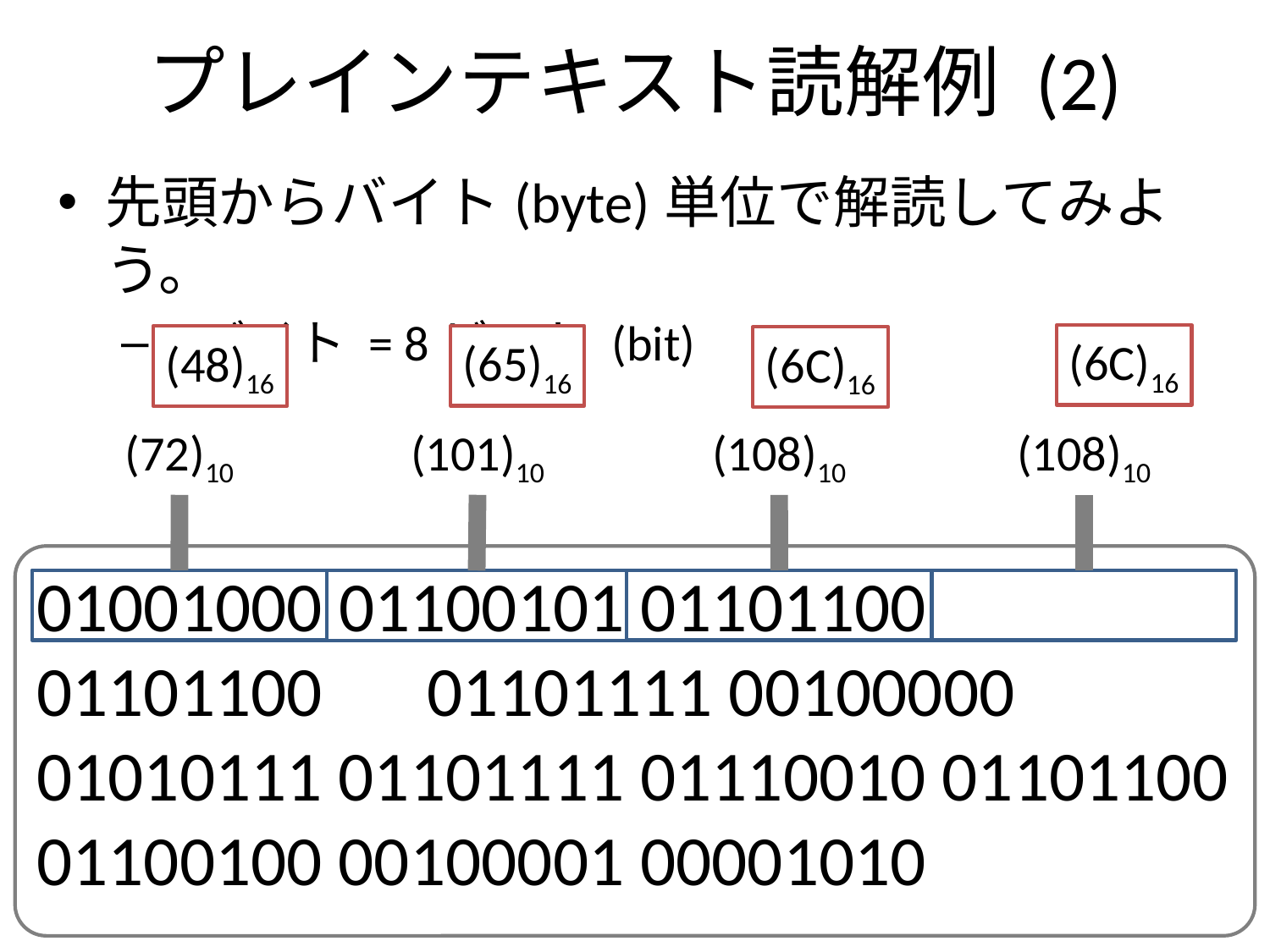

# プレインテキスト読解例 (2)
先頭からバイト(byte)単位で解読してみよう。
1バイト = 8ビット (bit)
(6C)16
(65)16
(48)16
(6C)16
(72)10
(101)10
(108)10
(108)10
01001000 01100101 01101100 01101100　01101111 00100000 01010111 01101111 01110010 01101100 01100100 00100001 00001010

16